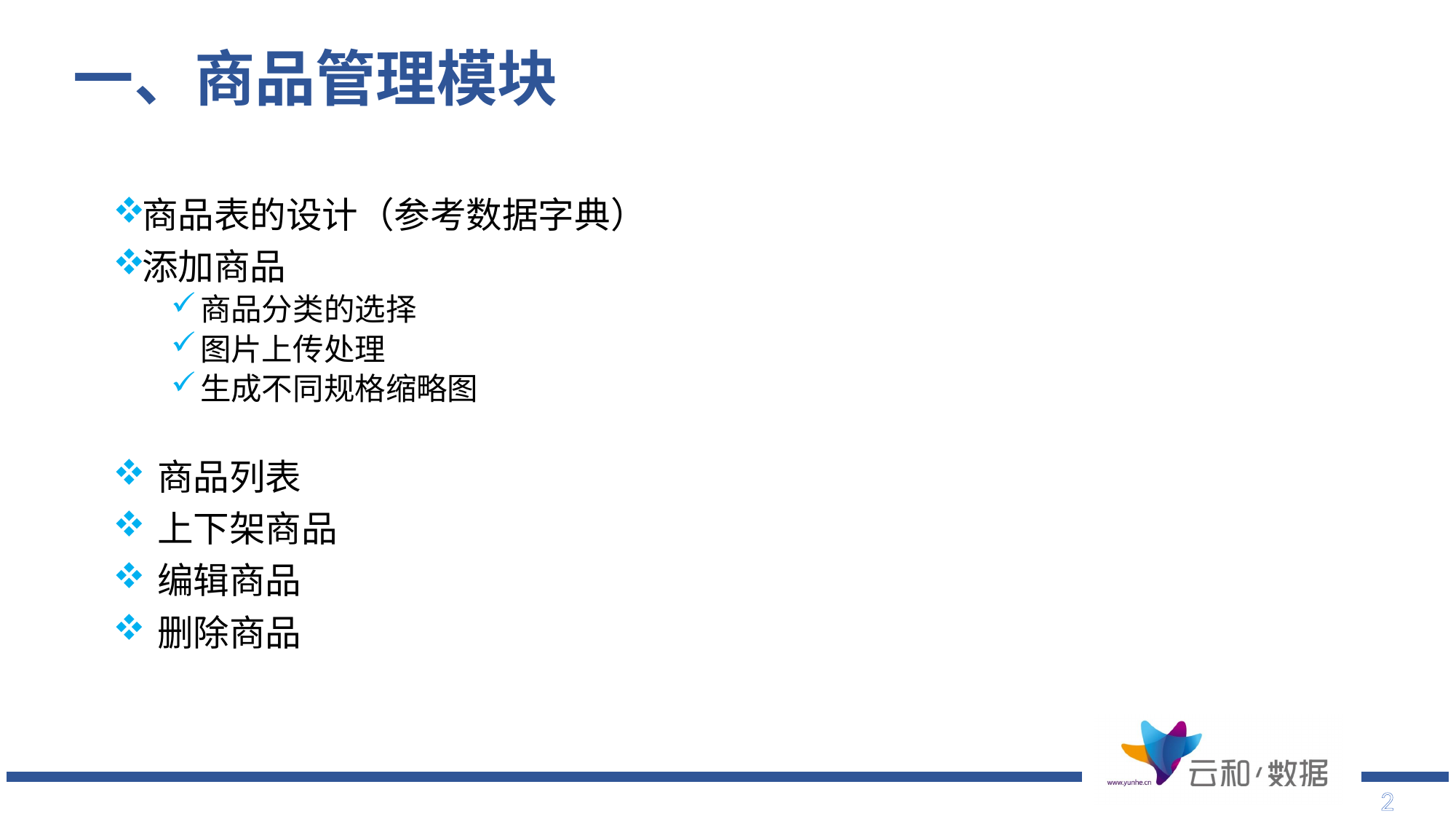

# 一、商品管理模块

商品表的设计（参考数据字典）
添加商品
商品分类的选择
图片上传处理
生成不同规格缩略图

 商品列表
 上下架商品
 编辑商品
 删除商品